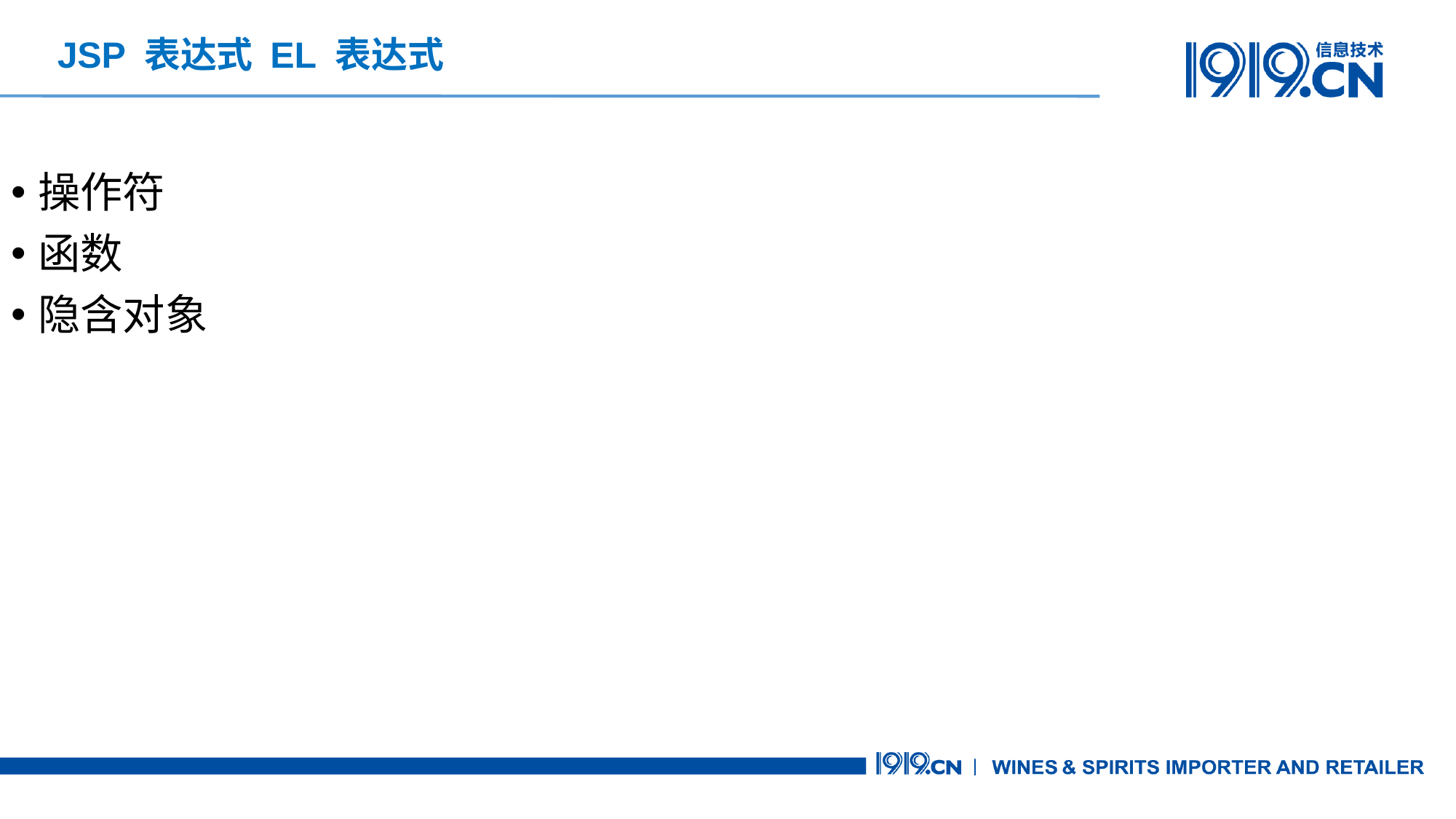

JSP 表达式 EL 表达式
操作符
函数
隐含对象

31